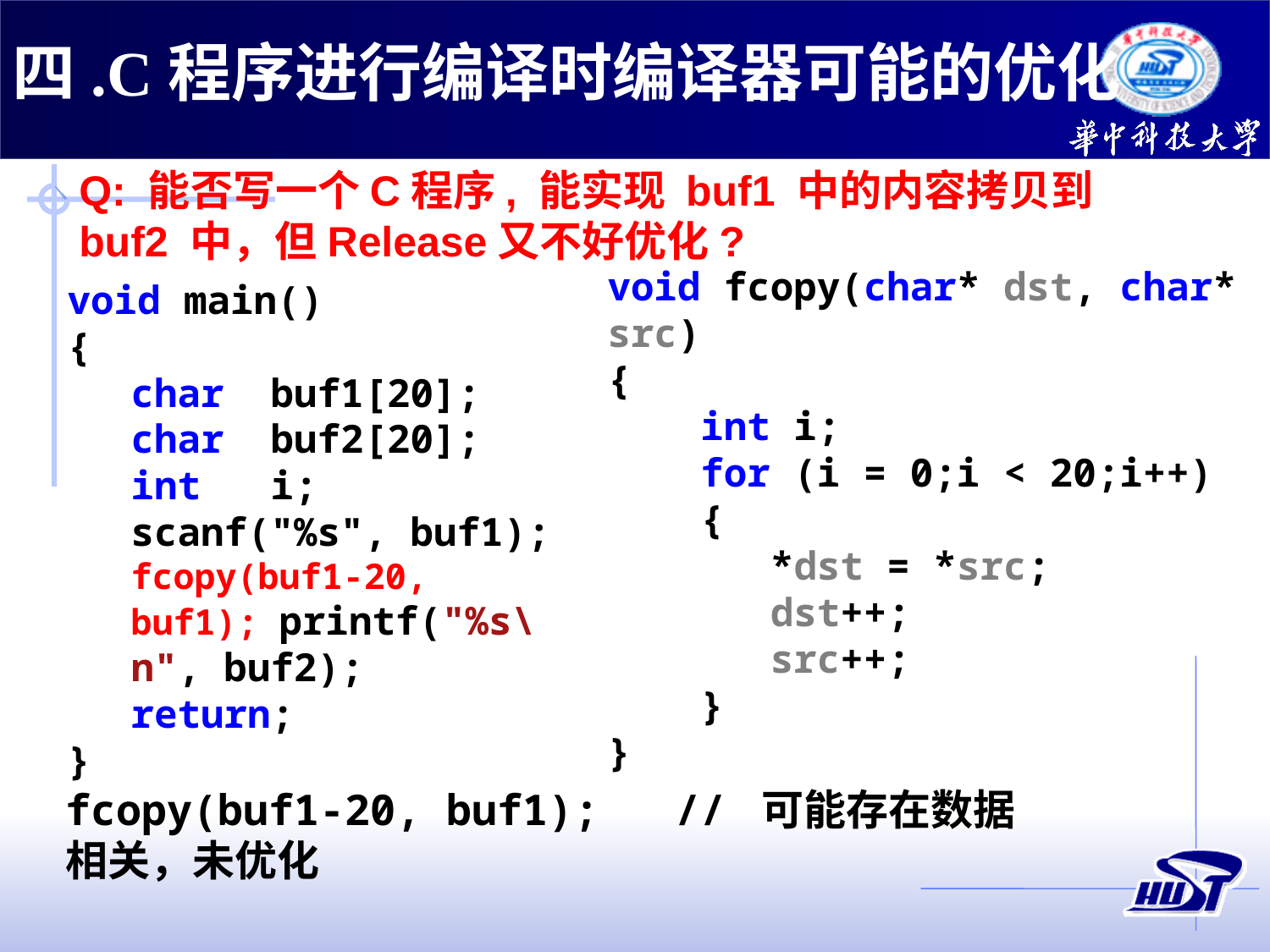

四.C程序进行编译时编译器可能的优化
Q: 能否写一个C程序, 能实现 buf1 中的内容拷贝到 buf2 中，但Release又不好优化?
void fcopy(char* dst, char* src)
{
    int i;
    for (i = 0;i < 20;i++)
    {
       *dst = *src;
       dst++;
       src++;
    }
}
void main()
{
char  buf1[20];
char  buf2[20];
int   i;
scanf("%s", buf1);
fcopy(buf1-20, buf1); printf("%s\n", buf2);
return;
}
fcopy(buf1-20, buf1);   // 可能存在数据相关，未优化